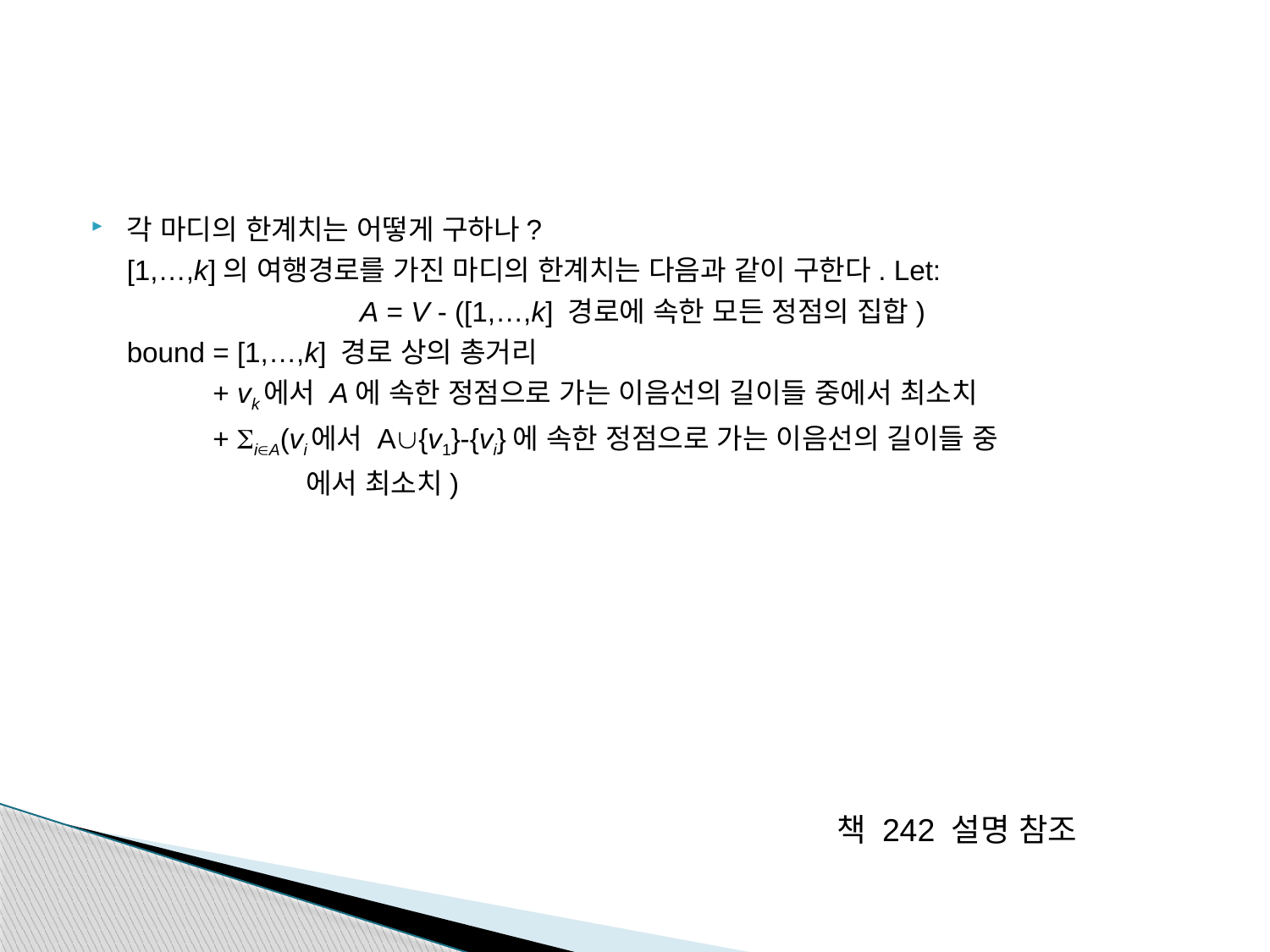

#
각 마디의 한계치는 어떻게 구하나?
	[1,…,k]의 여행경로를 가진 마디의 한계치는 다음과 같이 구한다. Let:
A = V - ([1,…,k] 경로에 속한 모든 정점의 집합)
	bound = [1,…,k] 경로 상의 총거리
	           + vk에서 A에 속한 정점으로 가는 이음선의 길이들 중에서 최소치
	           + Σi∈A(vi에서 A∪{v1}-{vi}에 속한 정점으로 가는 이음선의 길이들 중
	                      에서 최소치)

책 242 설명 참조